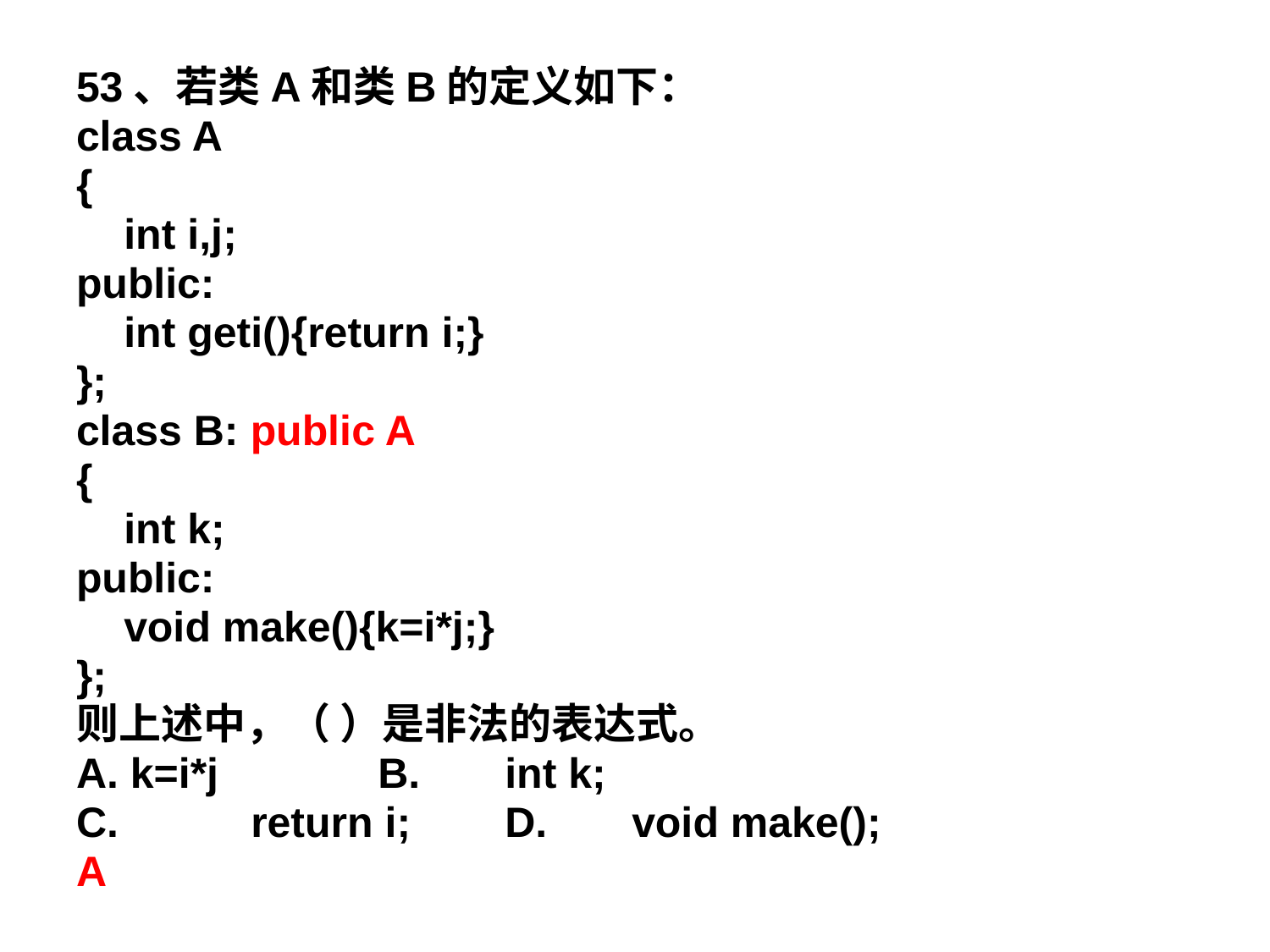

53、若类A和类B的定义如下：
class A
{
	int i,j;
public:
	int geti(){return i;}
};
class B: public A
{
	int k;
public:
	void make(){k=i*j;}
};
则上述中，（ ）是非法的表达式。
A. k=i*j  		B. 	int k;
C. 	return i;  	D. 	void make();
A